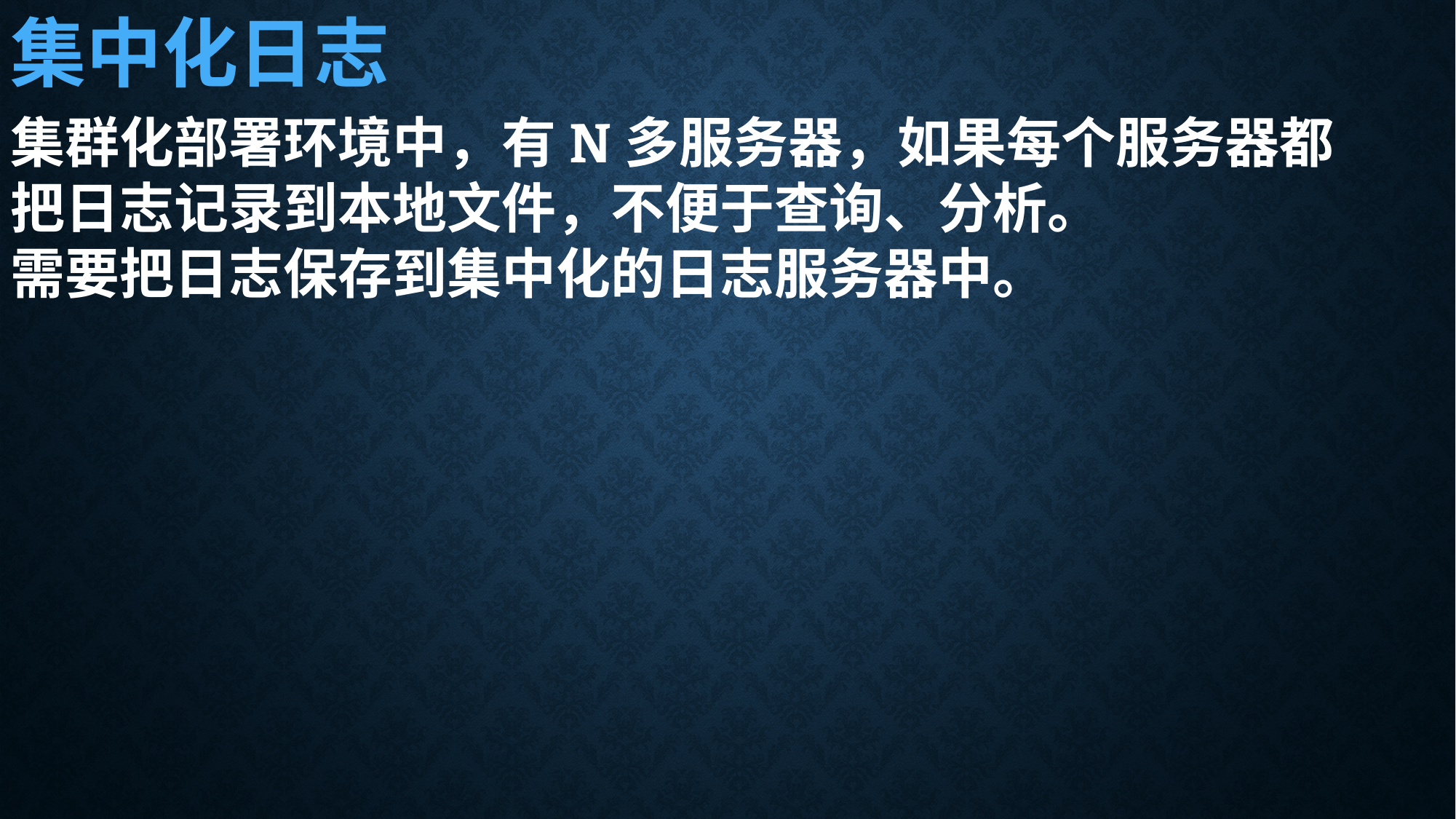

集中化日志
集群化部署环境中，有N多服务器，如果每个服务器都把日志记录到本地文件，不便于查询、分析。
需要把日志保存到集中化的日志服务器中。